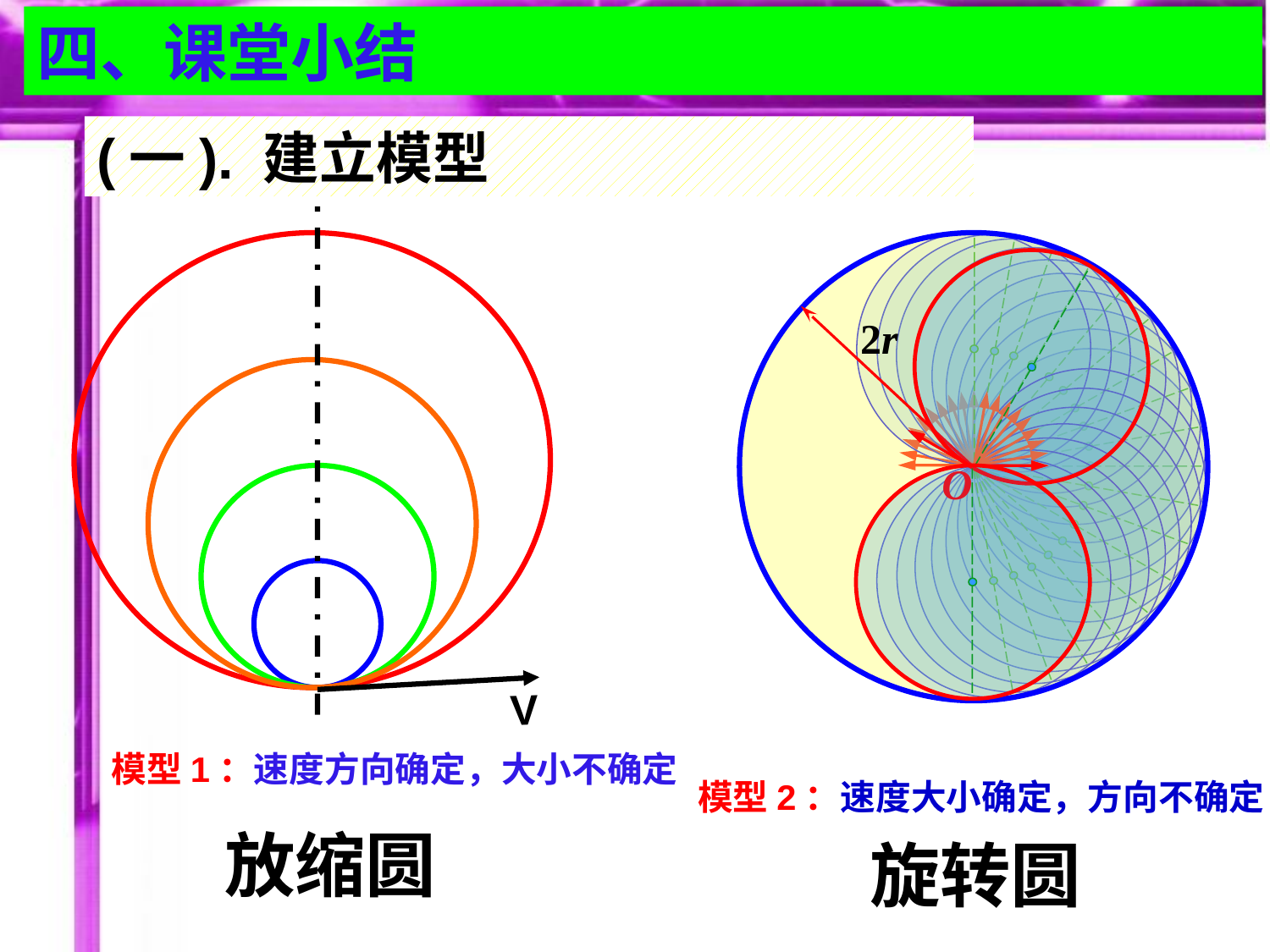

四、课堂小结
(一). 建立模型

2r

O

V

模型1：速度方向确定，大小不确定
模型2：速度大小确定，方向不确定
放缩圆
旋转圆